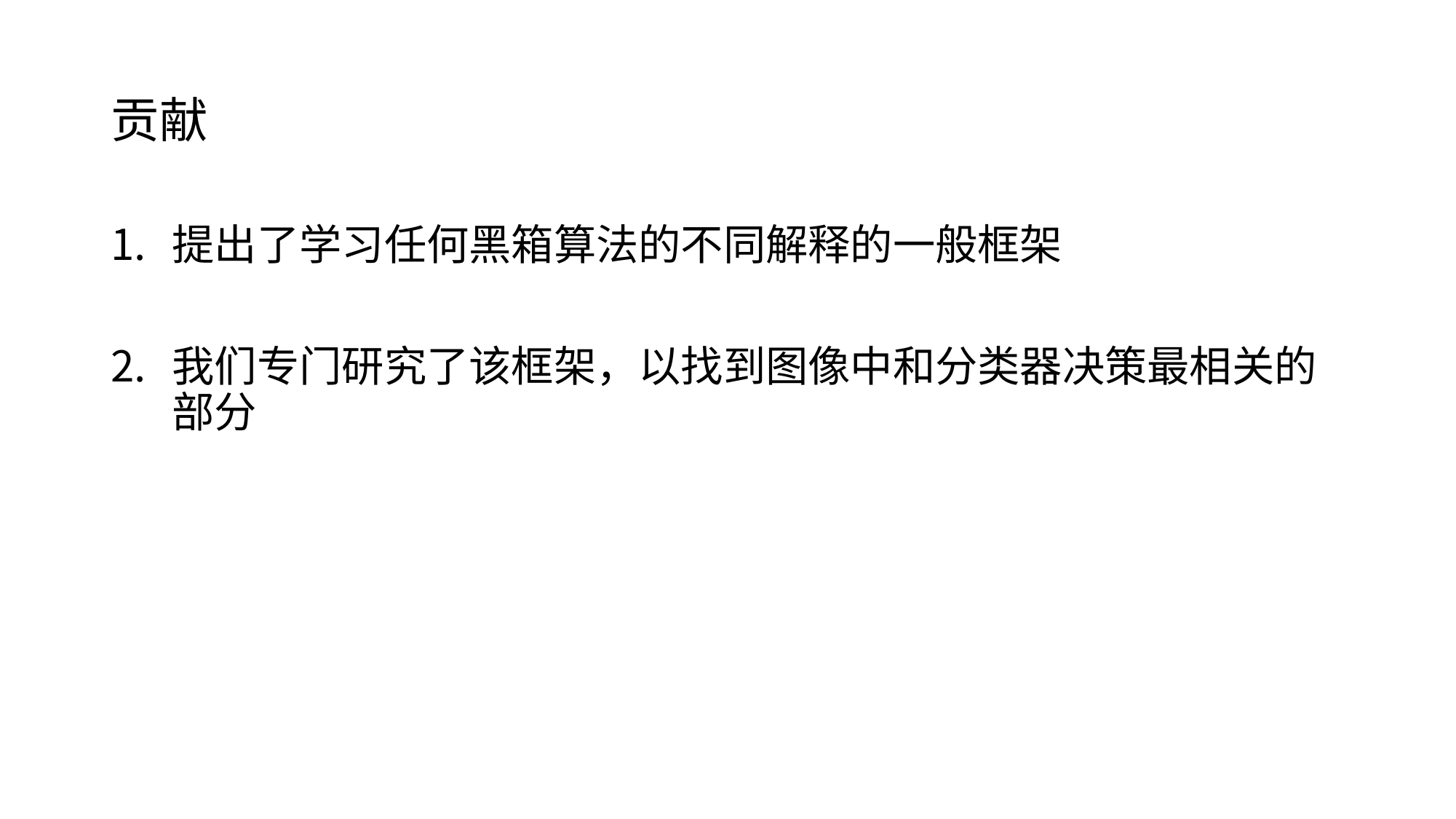

贡献
提出了学习任何黑箱算法的不同解释的一般框架

我们专门研究了该框架，以找到图像中和分类器决策最相关的部分